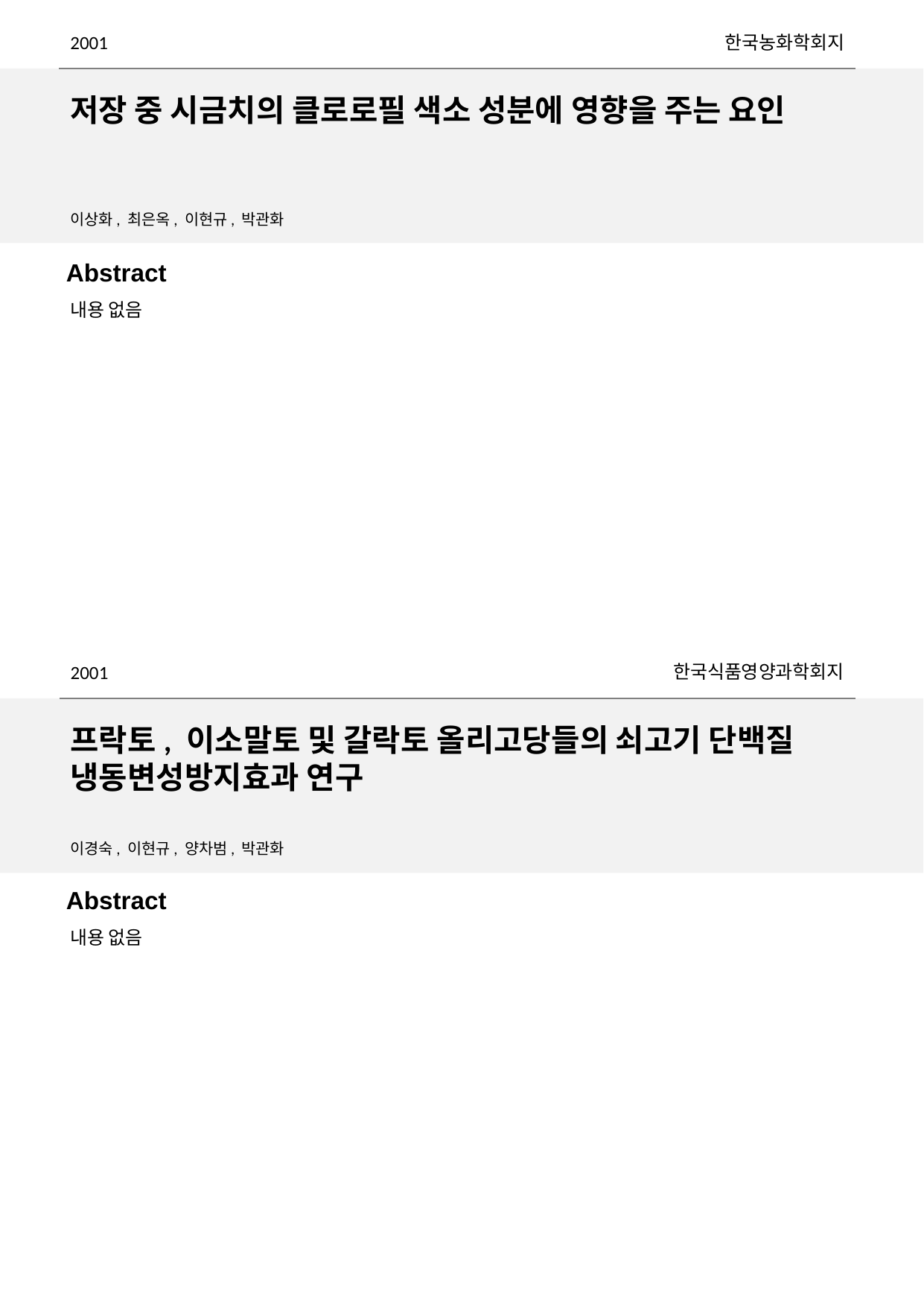

2001
한국농화학회지
저장 중 시금치의 클로로필 색소 성분에 영향을 주는 요인
이상화, 최은옥, 이현규, 박관화
내용 없음
한국식품영양과학회지
2001
프락토, 이소말토 및 갈락토 올리고당들의 쇠고기 단백질 냉동변성방지효과 연구
이경숙, 이현규, 양차범, 박관화
내용 없음